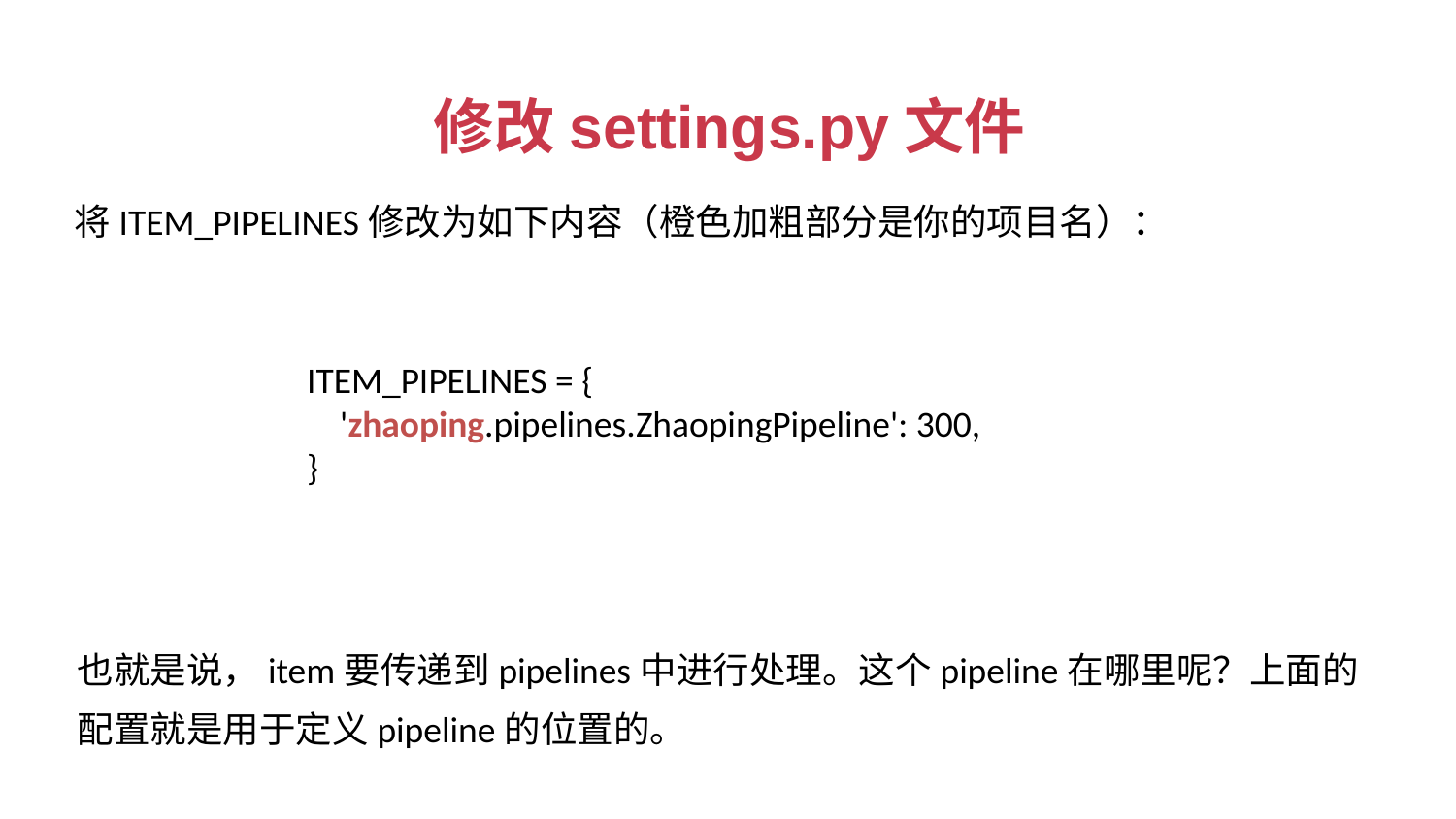

修改settings.py文件
将ITEM_PIPELINES修改为如下内容（橙色加粗部分是你的项目名）：
ITEM_PIPELINES = {
    'zhaoping.pipelines.ZhaopingPipeline': 300,
}
也就是说，item要传递到pipelines中进行处理。这个pipeline在哪里呢？上面的配置就是用于定义pipeline的位置的。